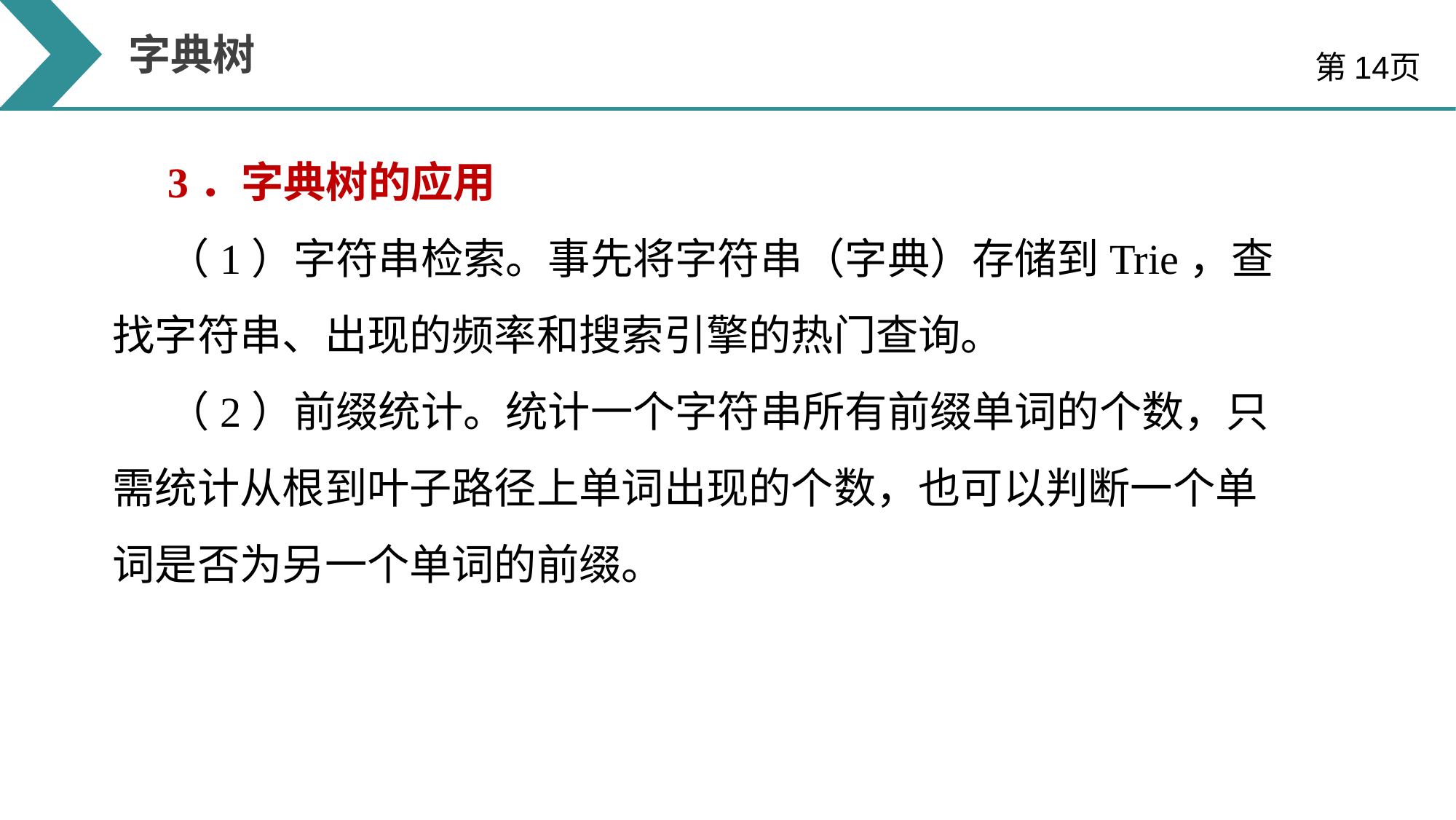

字典树
第14页
3．字典树的应用
（1）字符串检索。事先将字符串（字典）存储到Trie，查找字符串、出现的频率和搜索引擎的热门查询。
（2）前缀统计。统计一个字符串所有前缀单词的个数，只需统计从根到叶子路径上单词出现的个数，也可以判断一个单词是否为另一个单词的前缀。